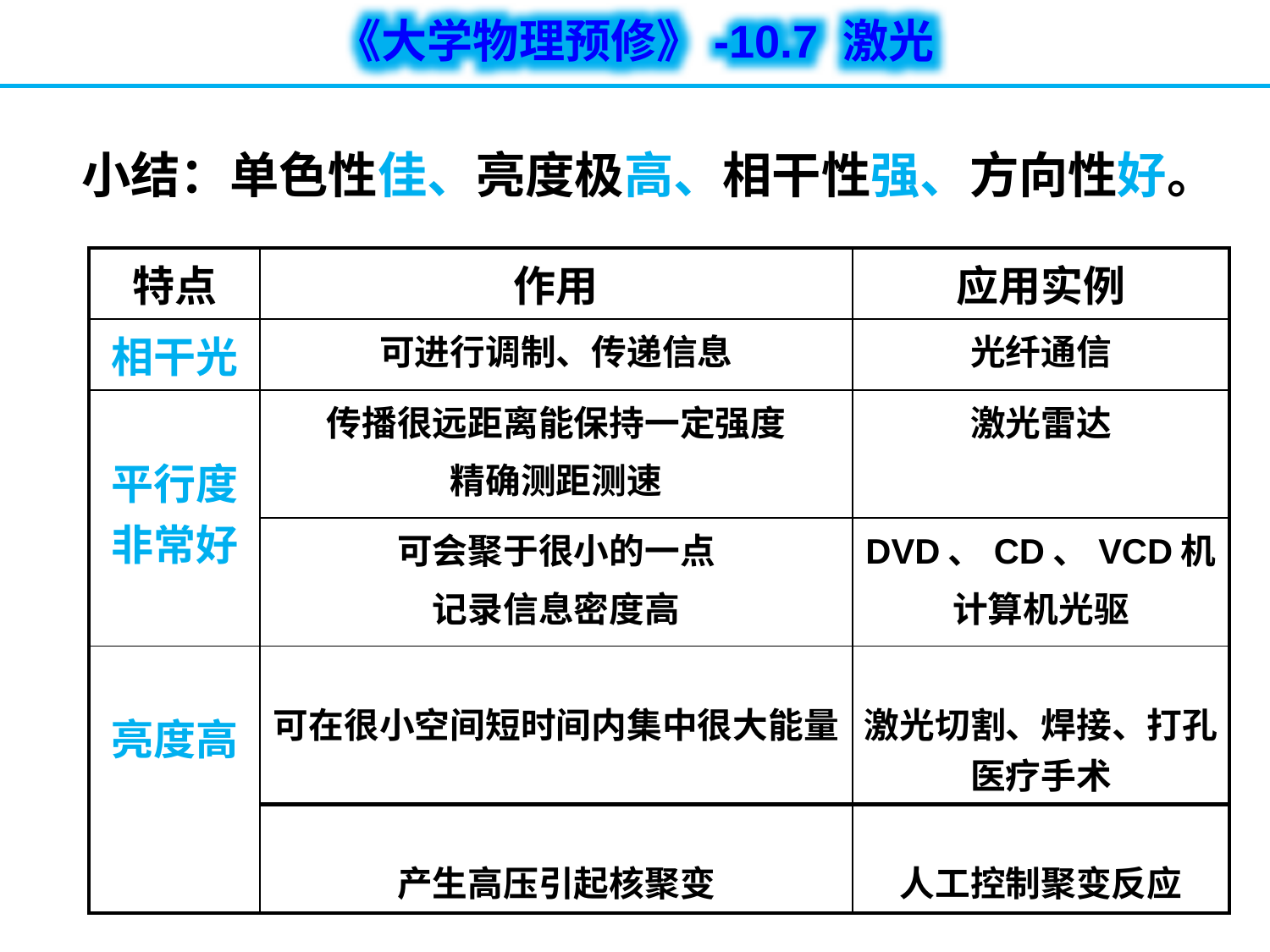

小结：单色性佳、亮度极高、相干性强、方向性好。
| 特点 | 作用 | 应用实例 |
| --- | --- | --- |
| 相干光 | 可进行调制、传递信息 | 光纤通信 |
| 平行度非常好 | 传播很远距离能保持一定强度 精确测距测速 | 激光雷达 |
|  | 可会聚于很小的一点 记录信息密度高 | DVD、CD、VCD机 计算机光驱 |
| 亮度高 | 可在很小空间短时间内集中很大能量 | 激光切割、焊接、打孔医疗手术 |
|  | 产生高压引起核聚变 | 人工控制聚变反应 |